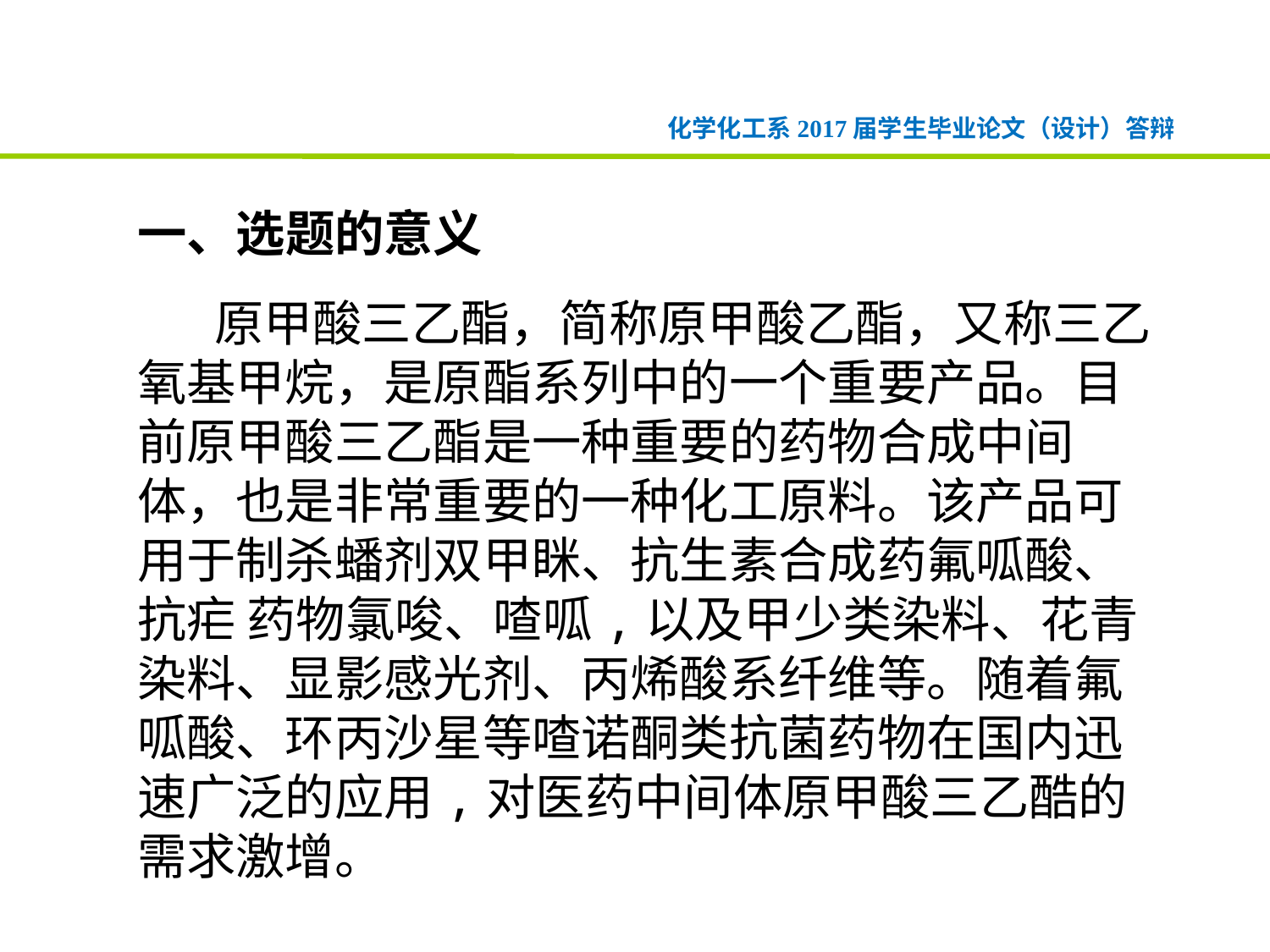

一、选题的意义
       原甲酸三乙酯，简称原甲酸乙酯，又称三乙氧基甲烷，是原酯系列中的一个重要产品。目前原甲酸三乙酯是一种重要的药物合成中间体，也是非常重要的一种化工原料。该产品可用于制杀蟠剂双甲眯、抗生素合成药氟呱酸、抗疟 药物氯唆、喳呱,以及甲少类染料、花青染料、显影感光剂、丙烯酸系纤维等。随着氟呱酸、环丙沙星等喳诺酮类抗菌药物在国内迅速广泛的应用,对医药中间体原甲酸三乙酷的需求激增。